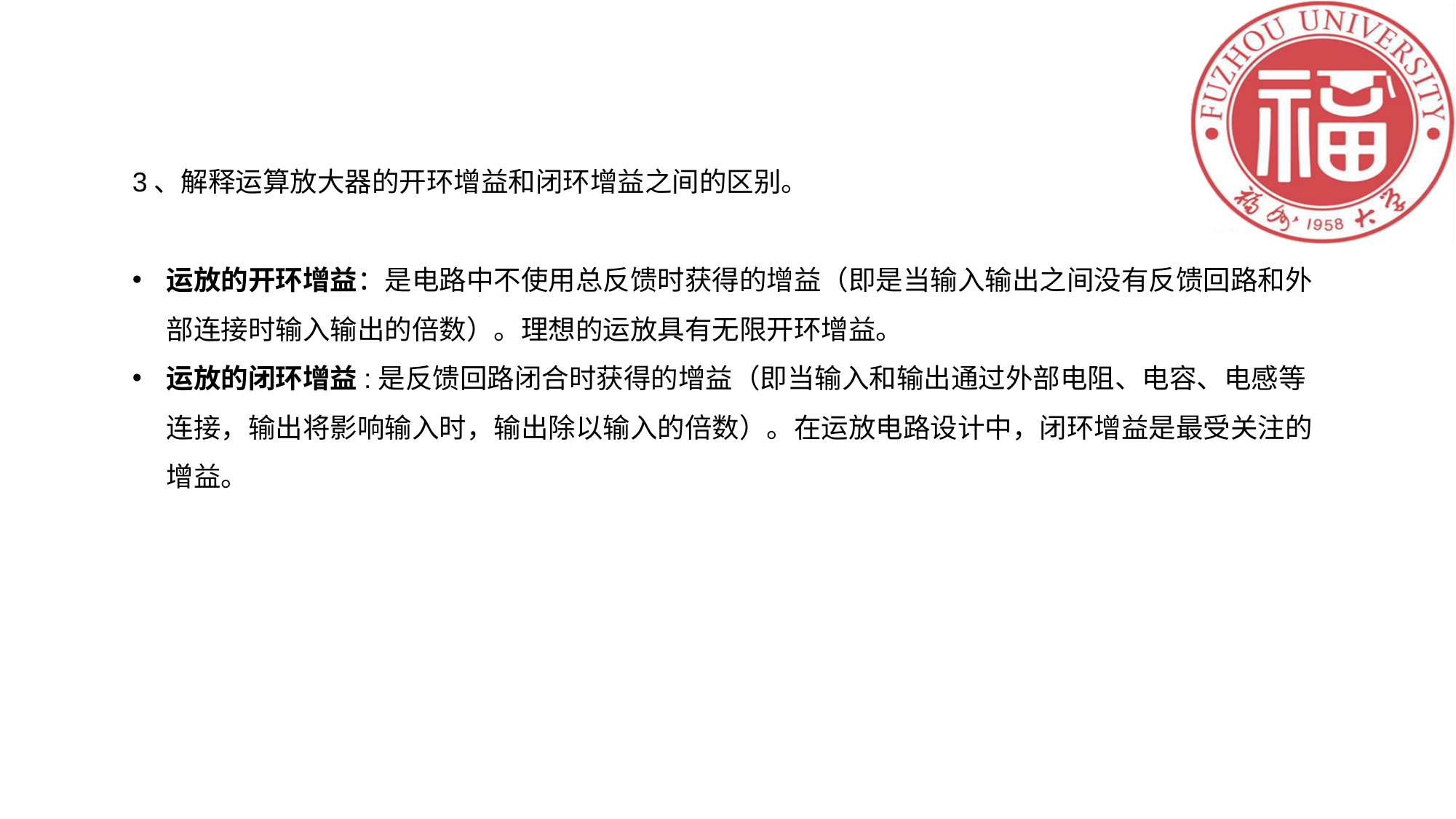

3、解释运算放大器的开环增益和闭环增益之间的区别。

运放的开环增益：是电路中不使用总反馈时获得的增益（即是当输入输出之间没有反馈回路和外部连接时输入输出的倍数）。理想的运放具有无限开环增益。
运放的闭环增益:是反馈回路闭合时获得的增益（即当输入和输出通过外部电阻、电容、电感等连接，输出将影响输入时，输出除以输入的倍数）。在运放电路设计中，闭环增益是最受关注的增益。